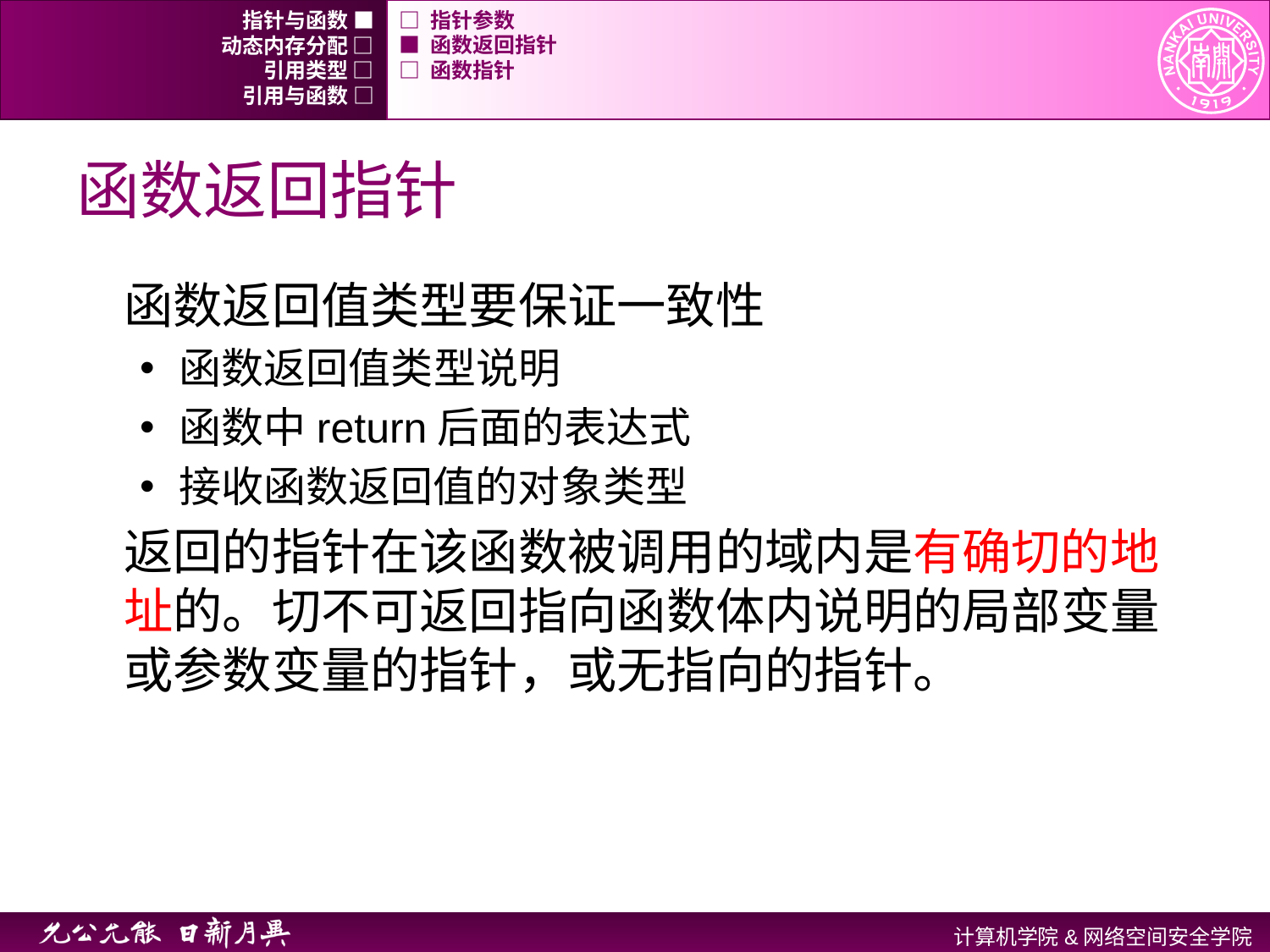

指针与函数 ■
□ 指针参数
动态内存分配 □
■ 函数返回指针
引用类型 □
□ 函数指针
引用与函数 □

# 函数返回指针
函数返回值类型要保证一致性
函数返回值类型说明
函数中return后面的表达式
接收函数返回值的对象类型
返回的指针在该函数被调用的域内是有确切的地址的。切不可返回指向函数体内说明的局部变量或参数变量的指针，或无指向的指针。